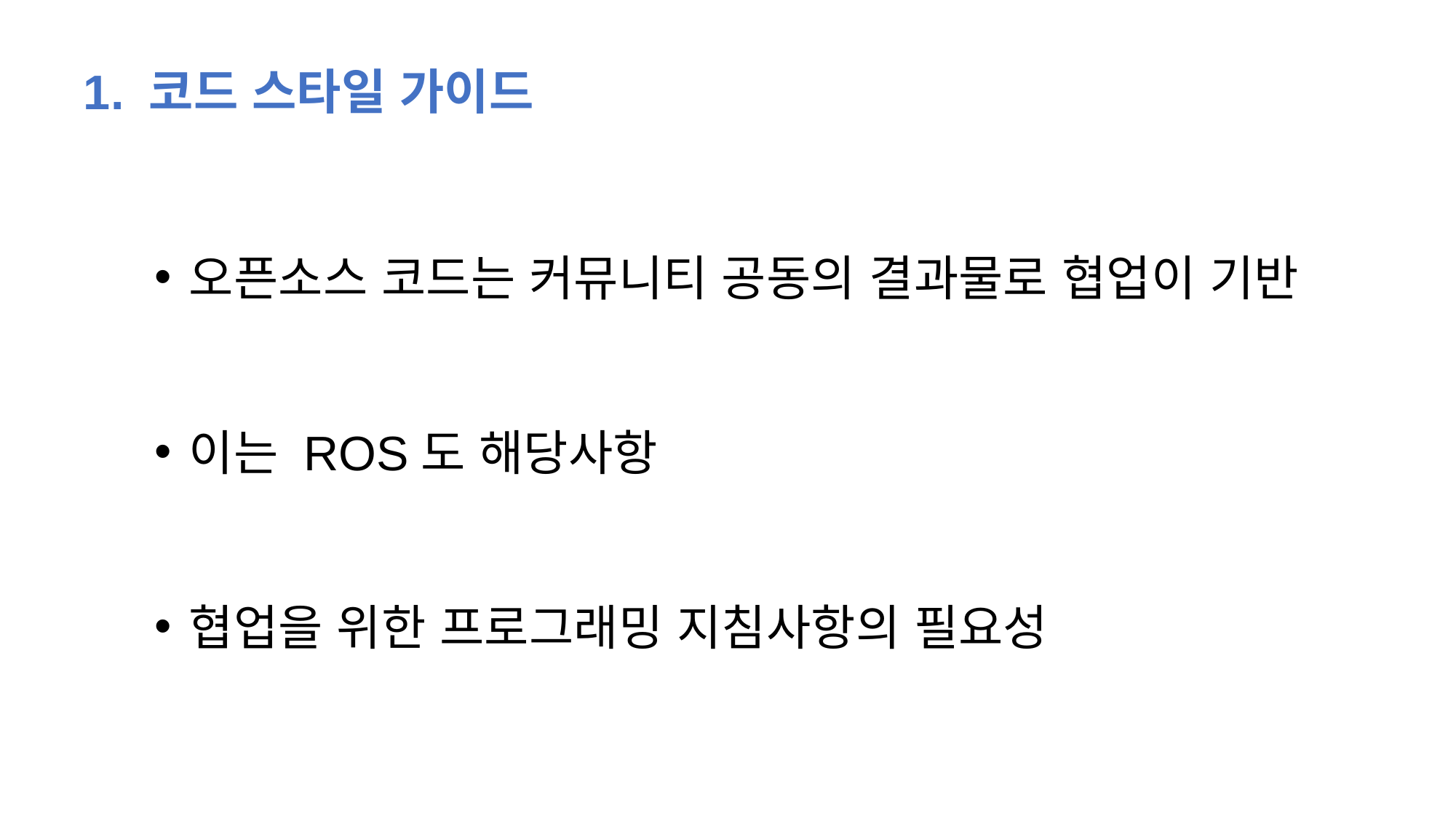

1. 코드 스타일 가이드
오픈소스 코드는 커뮤니티 공동의 결과물로 협업이 기반
이는 ROS도 해당사항
협업을 위한 프로그래밍 지침사항의 필요성